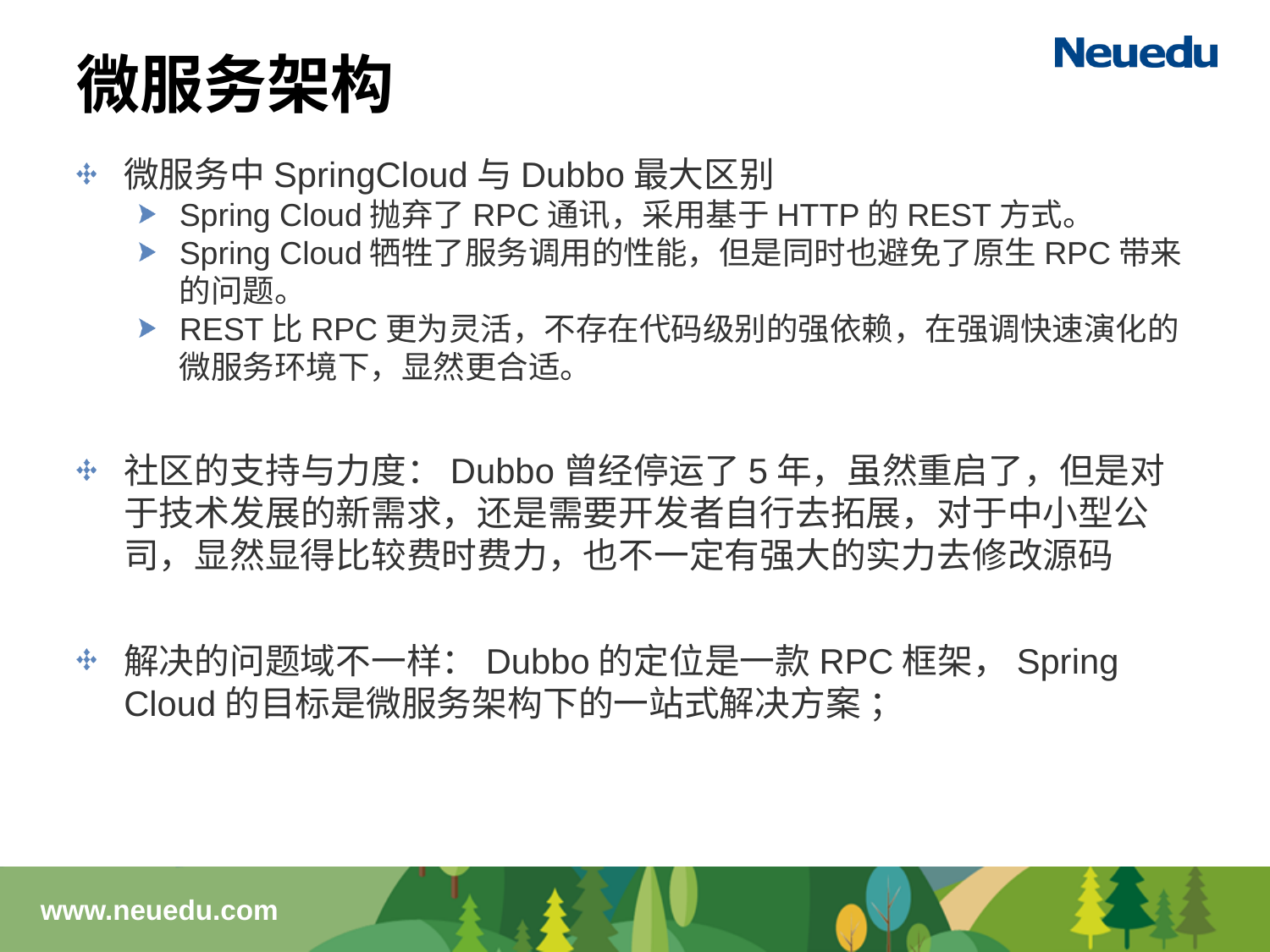

# 微服务架构
微服务中SpringCloud与Dubbo最大区别
Spring Cloud抛弃了RPC通讯，采用基于HTTP的REST方式。
Spring Cloud牺牲了服务调用的性能，但是同时也避免了原生RPC带来的问题。
REST比RPC更为灵活，不存在代码级别的强依赖，在强调快速演化的微服务环境下，显然更合适。

社区的支持与力度：Dubbo曾经停运了5年，虽然重启了，但是对于技术发展的新需求，还是需要开发者自行去拓展，对于中小型公司，显然显得比较费时费力，也不一定有强大的实力去修改源码

解决的问题域不一样：Dubbo的定位是一款RPC框架，Spring Cloud的目标是微服务架构下的一站式解决方案 ；